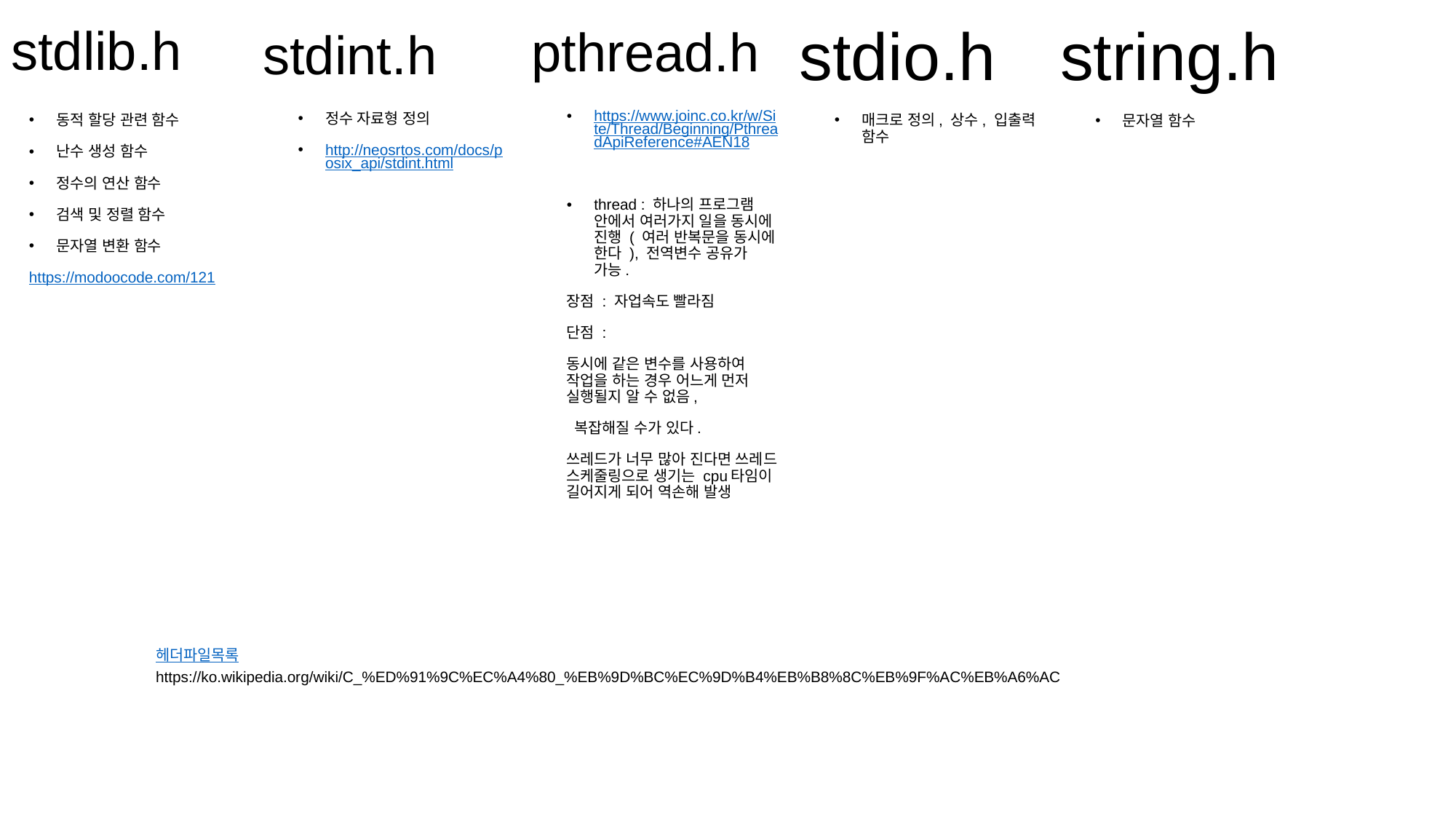

# stdlib.h
pthread.h
stdint.h
stdio.h
string.h
https://www.joinc.co.kr/w/Site/Thread/Beginning/PthreadApiReference#AEN18

thread : 하나의 프로그램 안에서 여러가지 일을 동시에 진행 ( 여러 반복문을 동시에 한다 ), 전역변수 공유가 가능.
장점 : 자업속도 빨라짐
단점 :
동시에 같은 변수를 사용하여 작업을 하는 경우 어느게 먼저 실행될지 알 수 없음,
 복잡해질 수가 있다.
쓰레드가 너무 많아 진다면 쓰레드 스케줄링으로 생기는 cpu타임이 길어지게 되어 역손해 발생
정수 자료형 정의
http://neosrtos.com/docs/posix_api/stdint.html

동적 할당 관련 함수
난수 생성 함수
정수의 연산 함수
검색 및 정렬 함수
문자열 변환 함수
https://modoocode.com/121

매크로 정의, 상수, 입출력 함수
문자열 함수
헤더파일목록
https://ko.wikipedia.org/wiki/C_%ED%91%9C%EC%A4%80_%EB%9D%BC%EC%9D%B4%EB%B8%8C%EB%9F%AC%EB%A6%AC